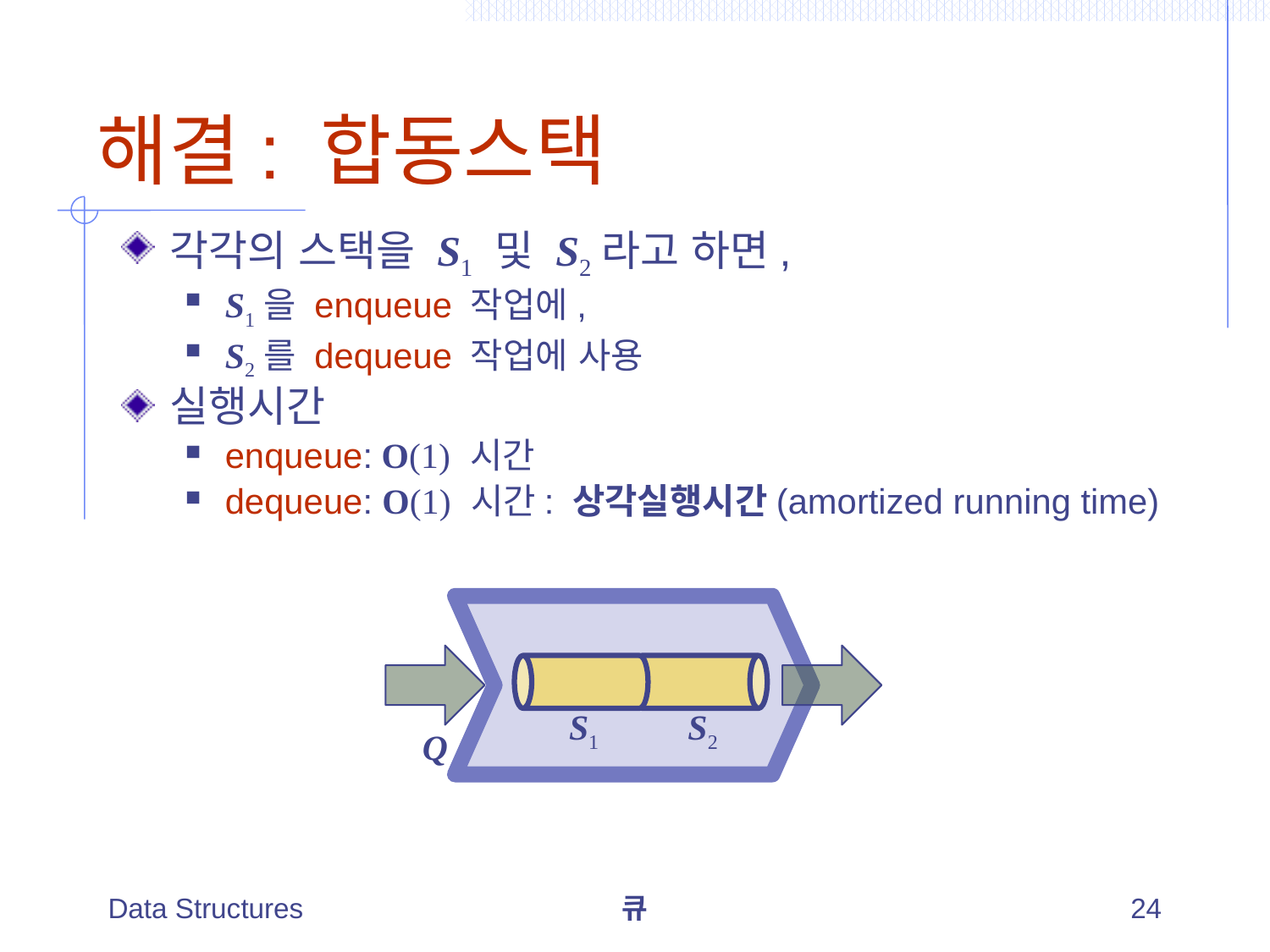

# 해결: 합동스택
각각의 스택을 S1 및 S2라고 하면,
S1을 enqueue 작업에,
S2를 dequeue 작업에 사용
실행시간
enqueue: O(1) 시간
dequeue: O(1) 시간: 상각실행시간(amortized running time)

S1
S2
Q
Data Structures
큐
24